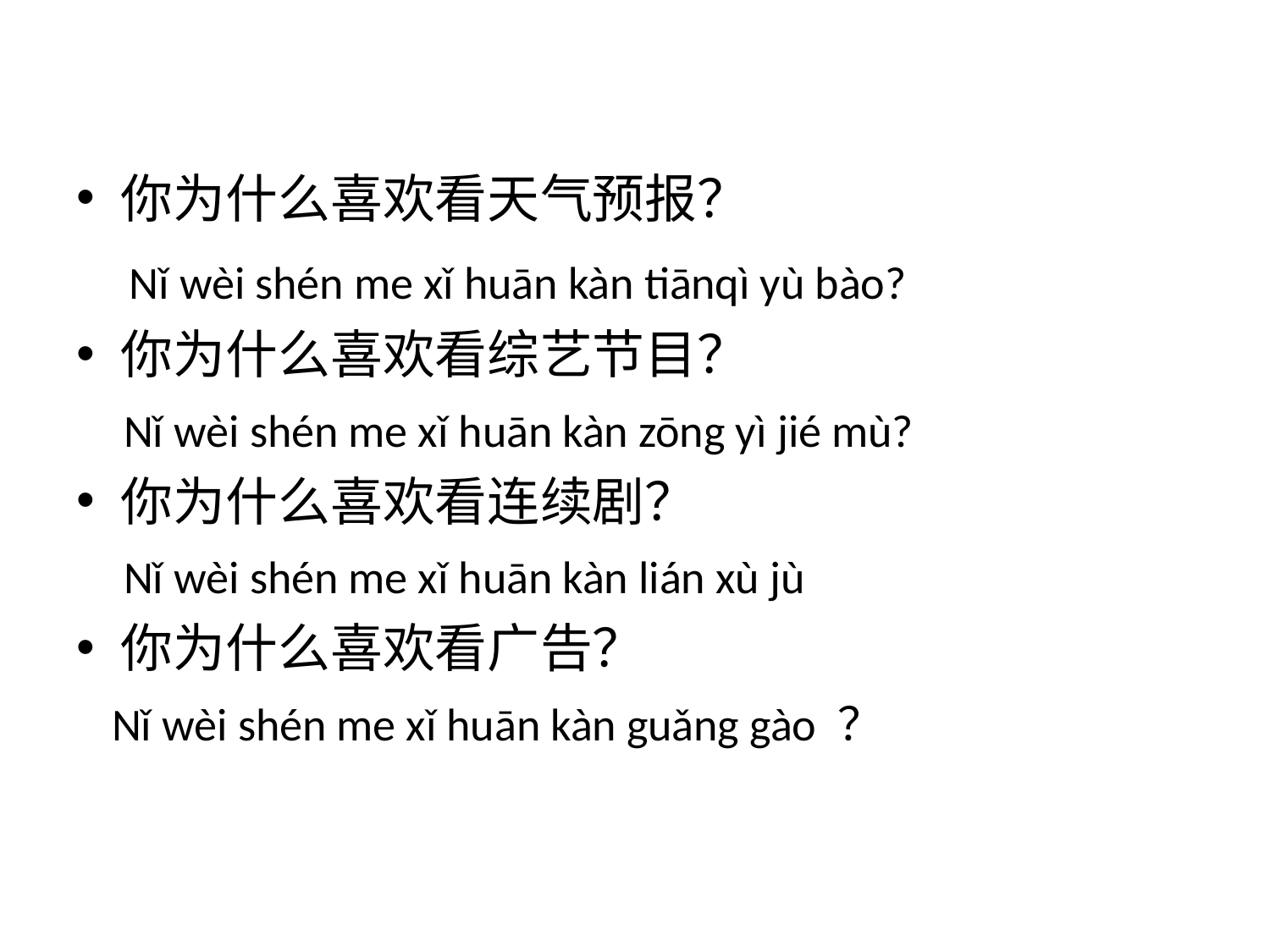

你为什么喜欢看天气预报？
    Nǐ wèi shén me xǐ huān kàn tiānqì yù bào?
你为什么喜欢看综艺节目？
    Nǐ wèi shén me xǐ huān kàn zōng yì jié mù?
你为什么喜欢看连续剧？
    Nǐ wèi shén me xǐ huān kàn lián xù jù
你为什么喜欢看广告？
   Nǐ wèi shén me xǐ huān kàn guǎng gào ？